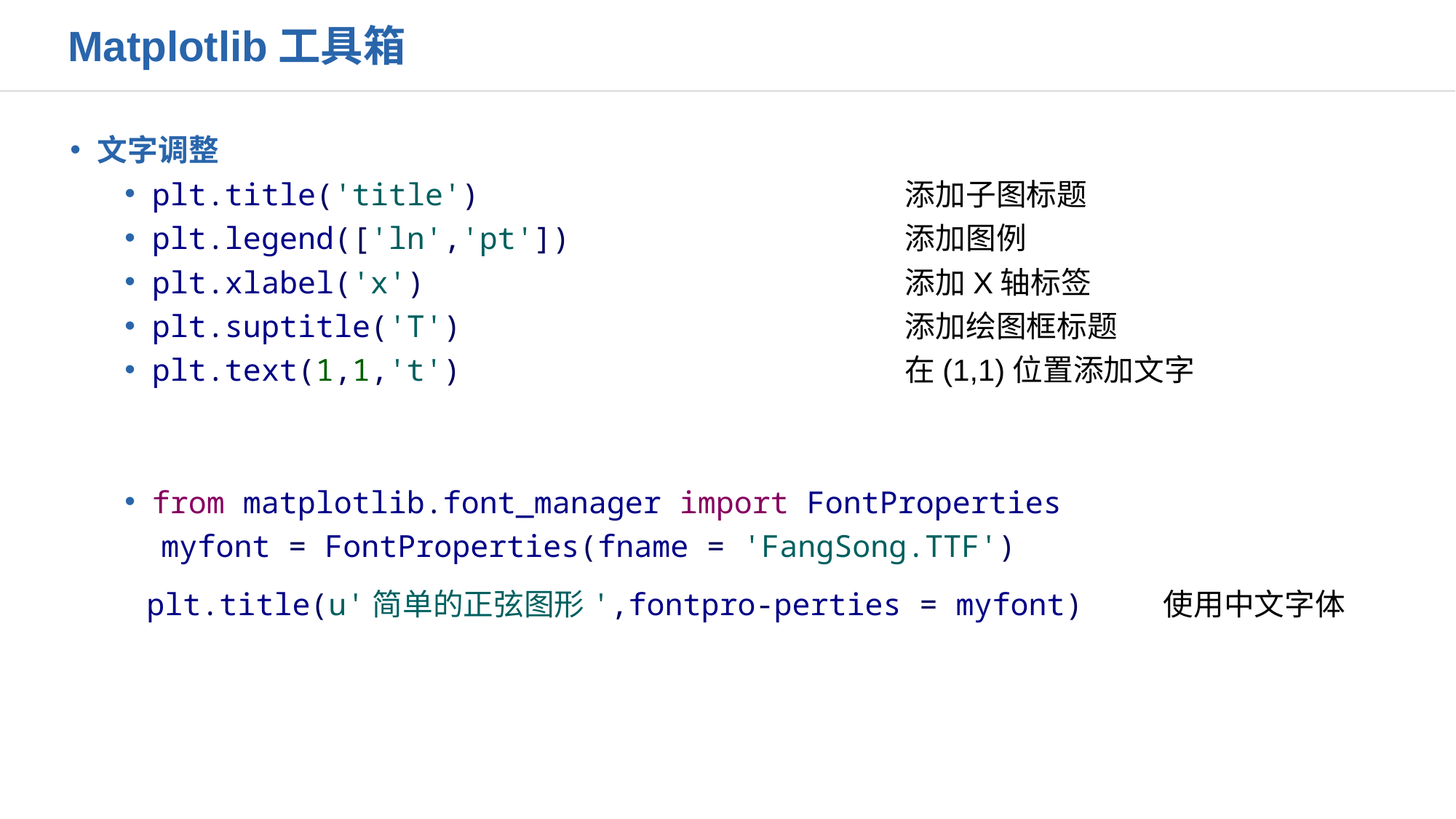

Matplotlib工具箱
文字调整
plt.title('title')                       添加子图标题
plt.legend(['ln','pt'])                  添加图例
plt.xlabel('x')                          添加X轴标签
plt.suptitle('T')                        添加绘图框标题
plt.text(1,1,'t')                        在(1,1)位置添加文字

from matplotlib.font_manager import FontProperties
  myfont = FontProperties(fname = 'FangSong.TTF')
   plt.title(u'简单的正弦图形',fontpro-perties = myfont)    使用中文字体